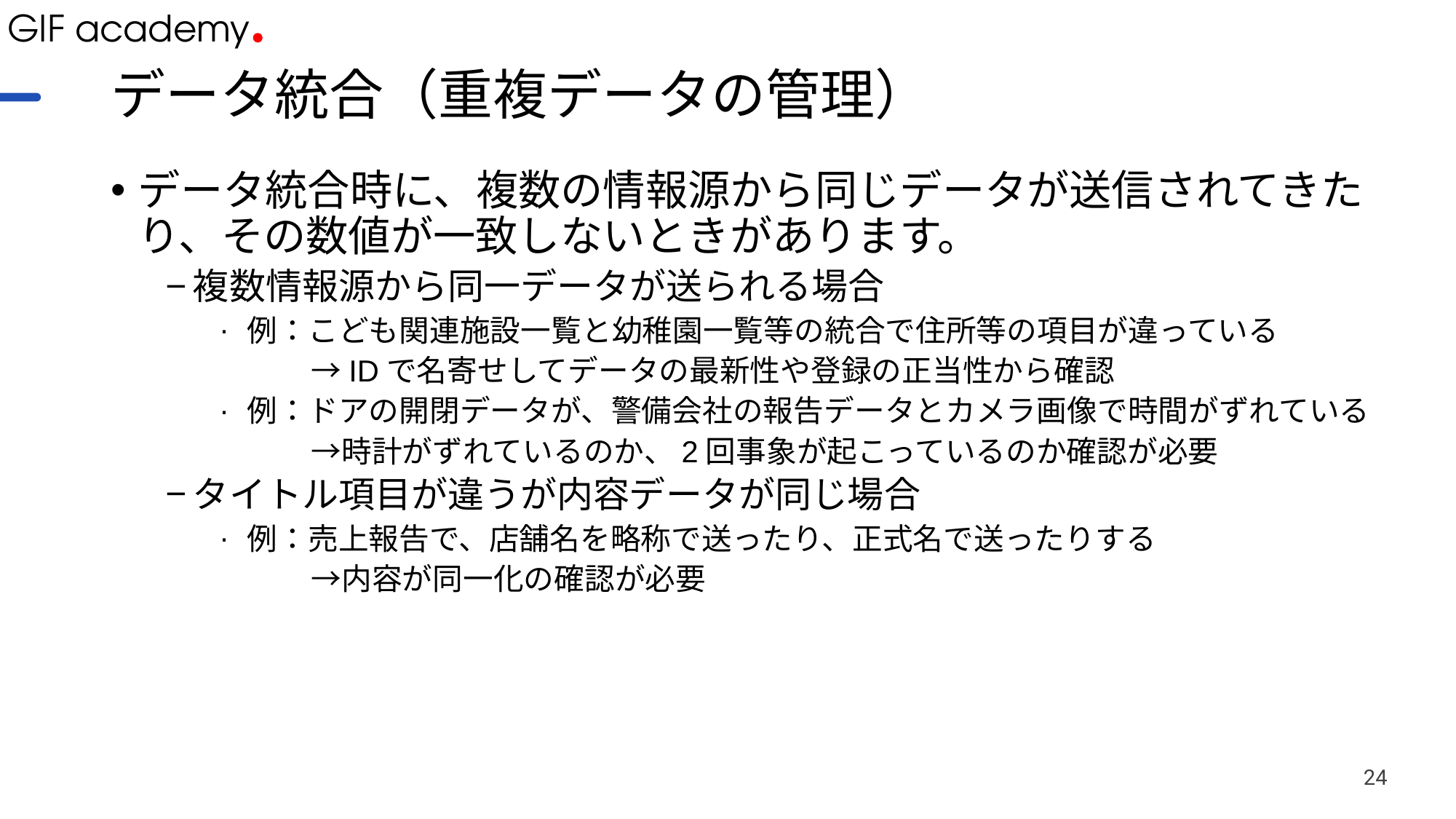

# データ統合（重複データの管理）
データ統合時に、複数の情報源から同じデータが送信されてきたり、その数値が一致しないときがあります。
複数情報源から同一データが送られる場合
例：こども関連施設一覧と幼稚園一覧等の統合で住所等の項目が違っている
　　　→IDで名寄せしてデータの最新性や登録の正当性から確認
例：ドアの開閉データが、警備会社の報告データとカメラ画像で時間がずれている
　　　→時計がずれているのか、2回事象が起こっているのか確認が必要
タイトル項目が違うが内容データが同じ場合
例：売上報告で、店舗名を略称で送ったり、正式名で送ったりする
　　　→内容が同一化の確認が必要

24